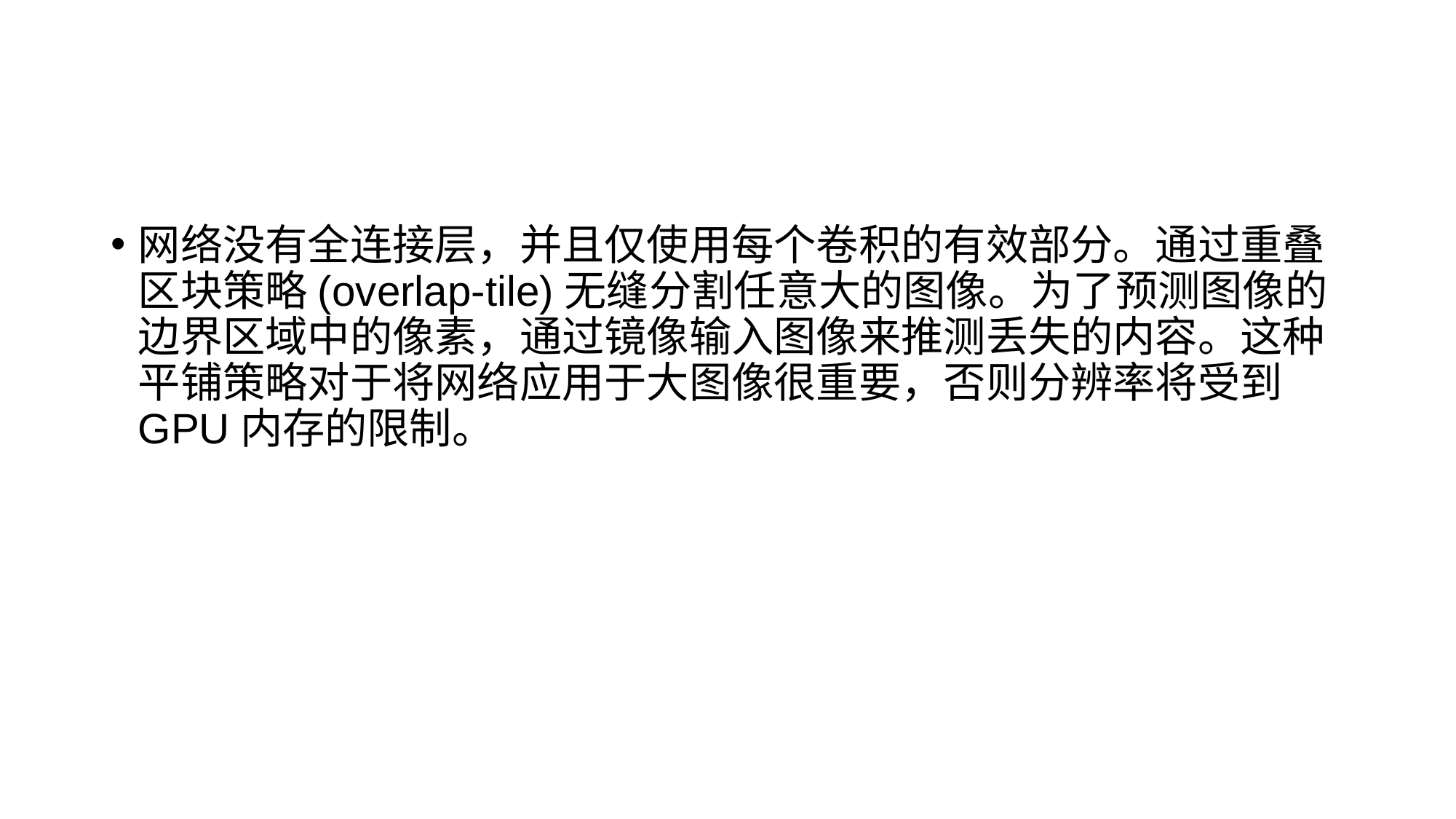

#
网络没有全连接层，并且仅使用每个卷积的有效部分。通过重叠区块策略(overlap-tile)无缝分割任意大的图像。为了预测图像的边界区域中的像素，通过镜像输入图像来推测丢失的内容。这种平铺策略对于将网络应用于大图像很重要，否则分辨率将受到GPU内存的限制。